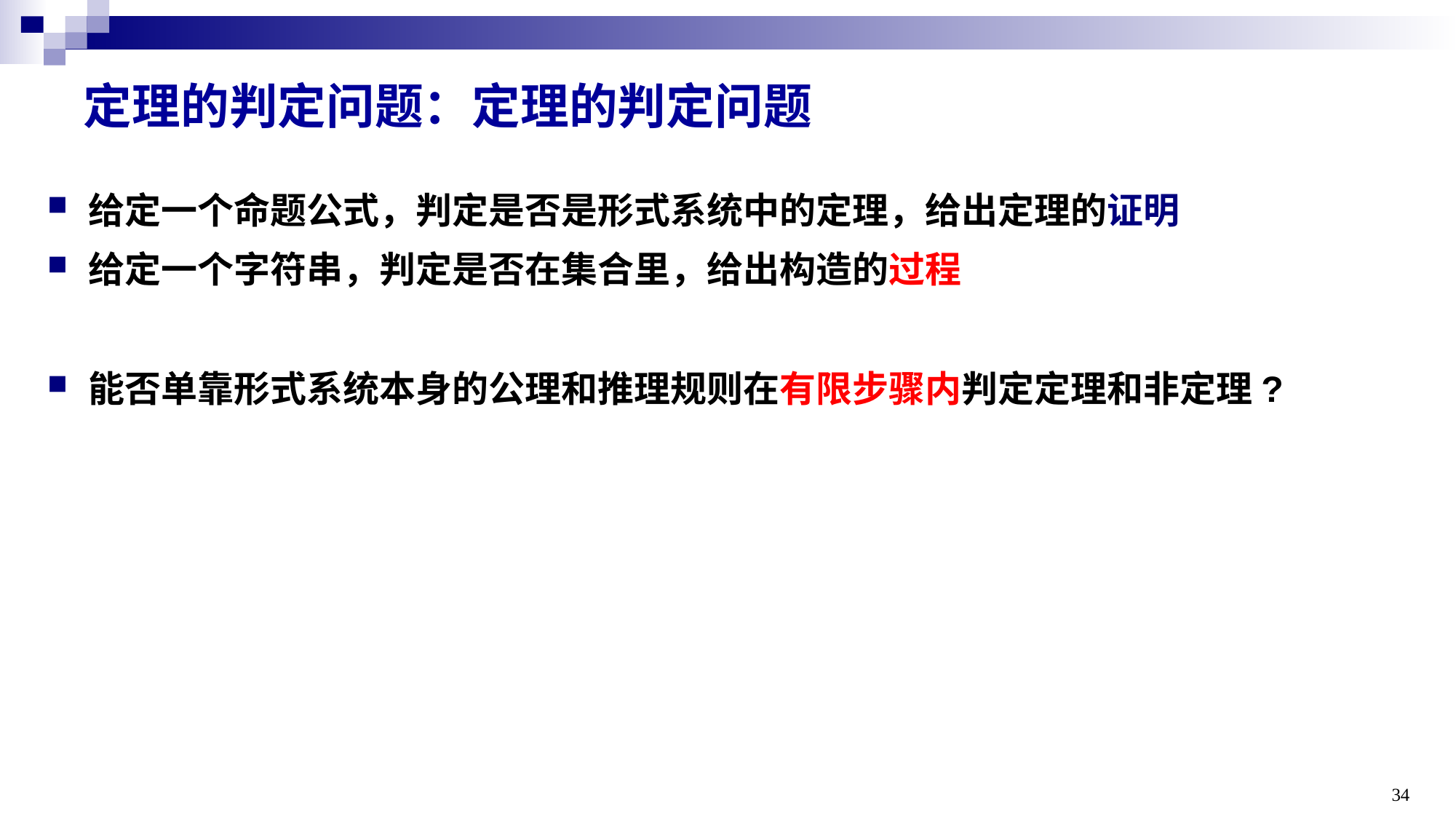

# 定理的判定问题：定理的判定问题
给定一个命题公式，判定是否是形式系统中的定理，给出定理的证明
给定一个字符串，判定是否在集合里，给出构造的过程

能否单靠形式系统本身的公理和推理规则在有限步骤内判定定理和非定理?
34